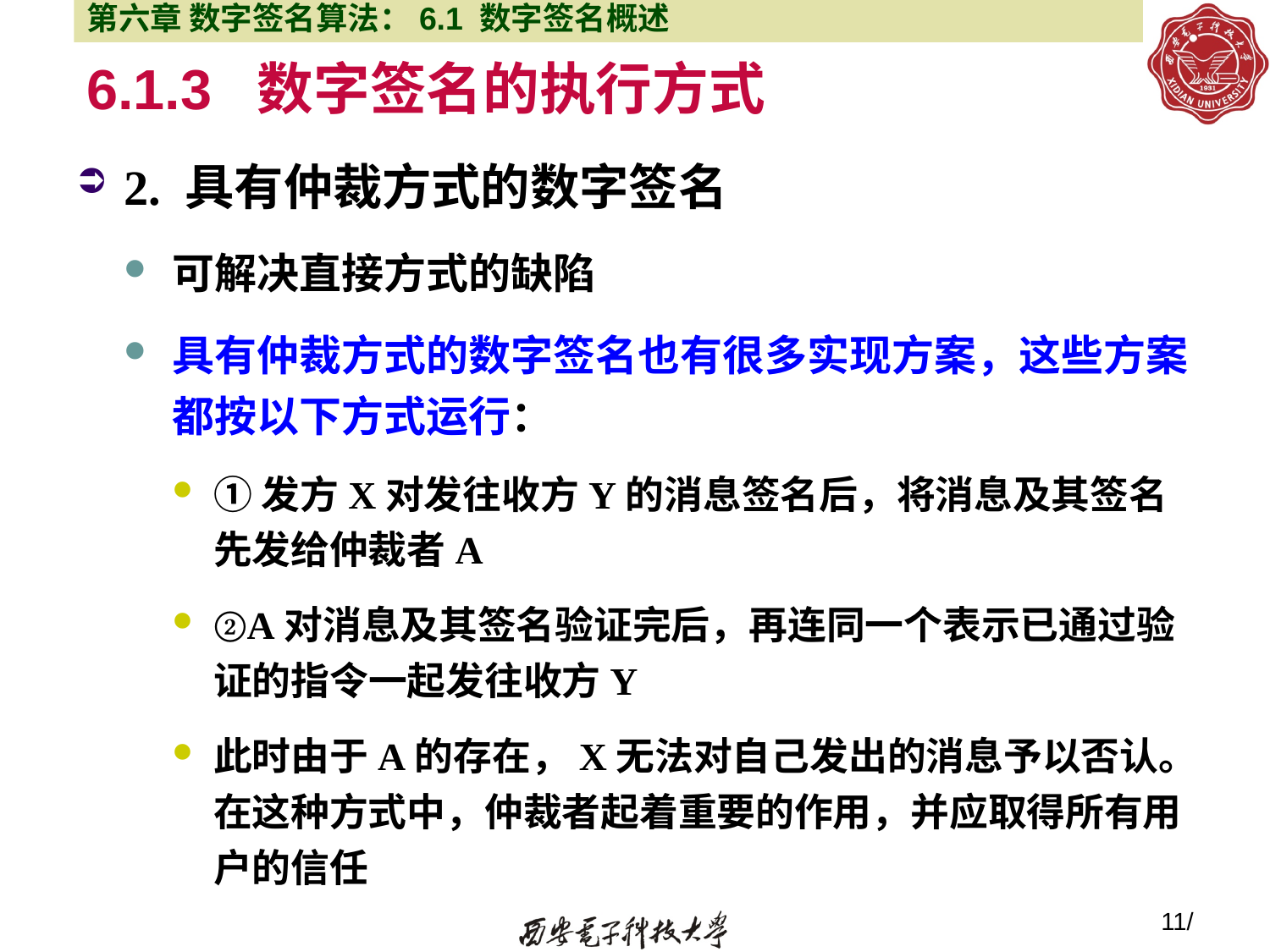

第六章 数字签名算法：6.1 数字签名概述
# 6.1.3  数字签名的执行方式
2. 具有仲裁方式的数字签名
可解决直接方式的缺陷
具有仲裁方式的数字签名也有很多实现方案，这些方案都按以下方式运行：
①发方X对发往收方Y的消息签名后，将消息及其签名先发给仲裁者A
②A对消息及其签名验证完后，再连同一个表示已通过验证的指令一起发往收方Y
此时由于A的存在，X无法对自己发出的消息予以否认。在这种方式中，仲裁者起着重要的作用，并应取得所有用户的信任
11/